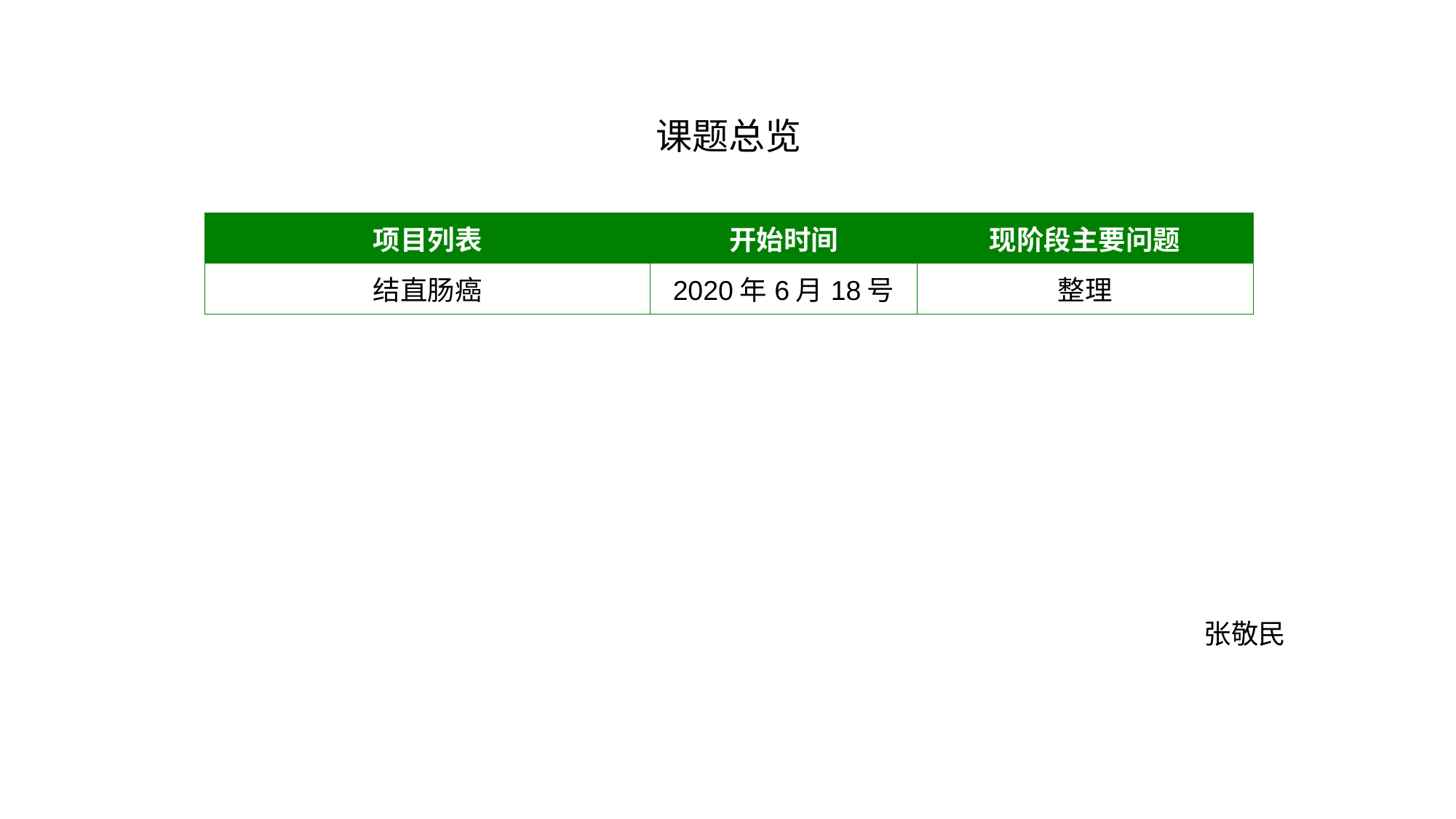

课题总览
| 项目列表 | 开始时间 | 现阶段主要问题 |
| --- | --- | --- |
| 结直肠癌 | 2020年6月18号 | 整理 |
张敬民